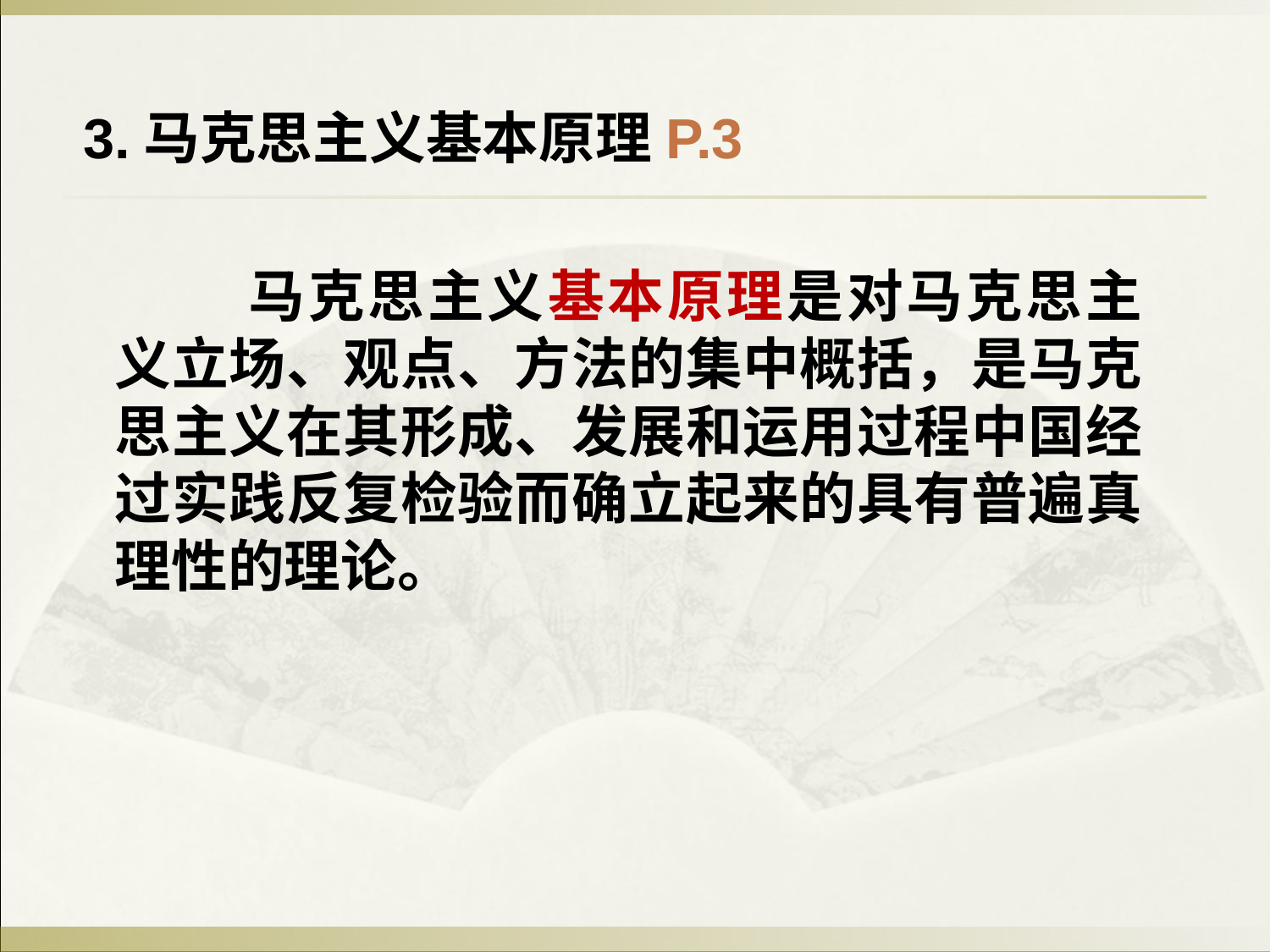

3.马克思主义基本原理P.3

		马克思主义基本原理是对马克思主义立场、观点、方法的集中概括，是马克思主义在其形成、发展和运用过程中国经过实践反复检验而确立起来的具有普遍真理性的理论。